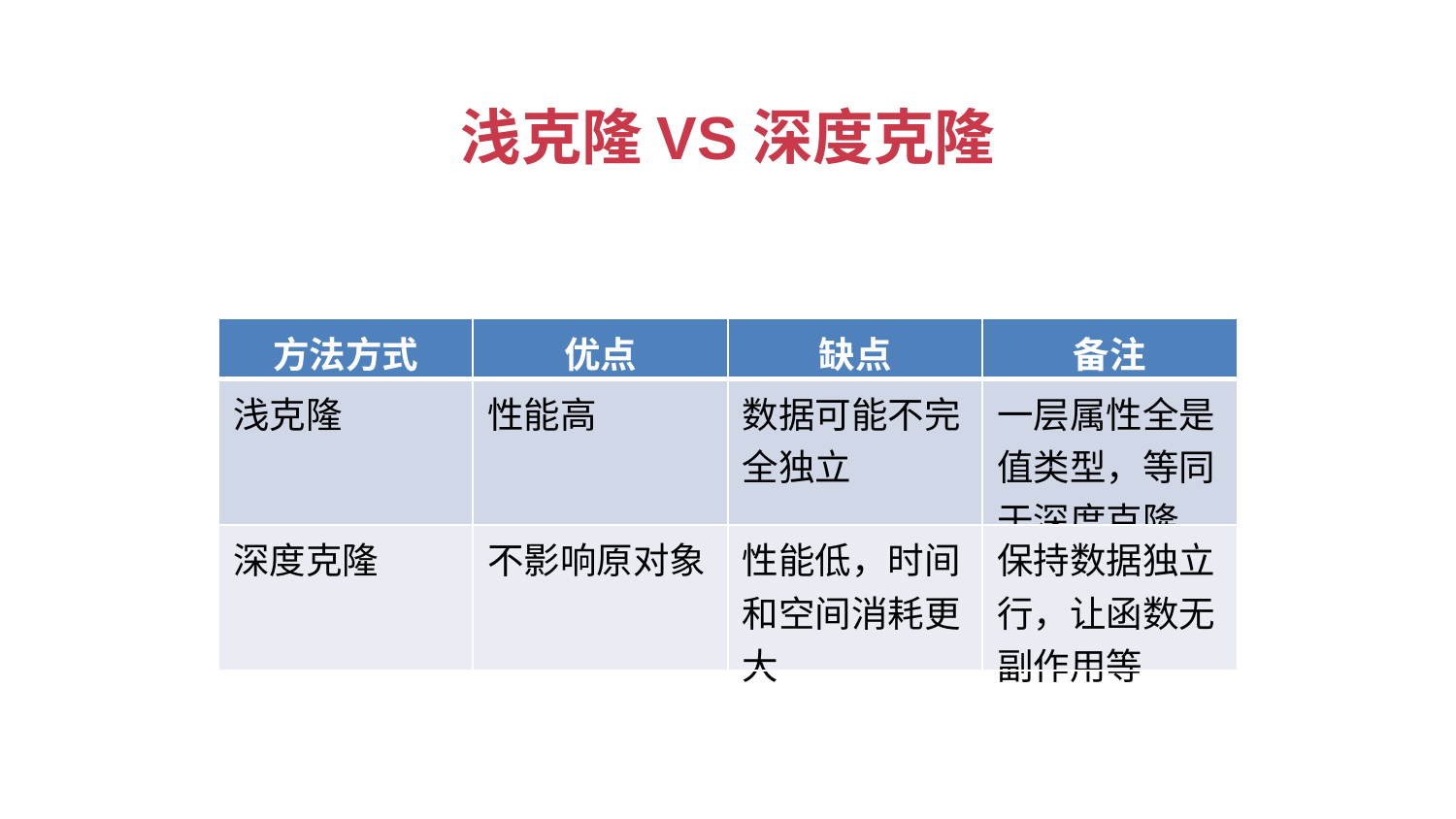

浅克隆VS深度克隆
| 方法方式 | 优点 | 缺点 | 备注 |
| --- | --- | --- | --- |
| 浅克隆 | 性能高 | 数据可能不完全独立 | 一层属性全是值类型，等同于深度克隆 |
| 深度克隆 | 不影响原对象 | 性能低，时间和空间消耗更大 | 保持数据独立行，让函数无副作用等 |